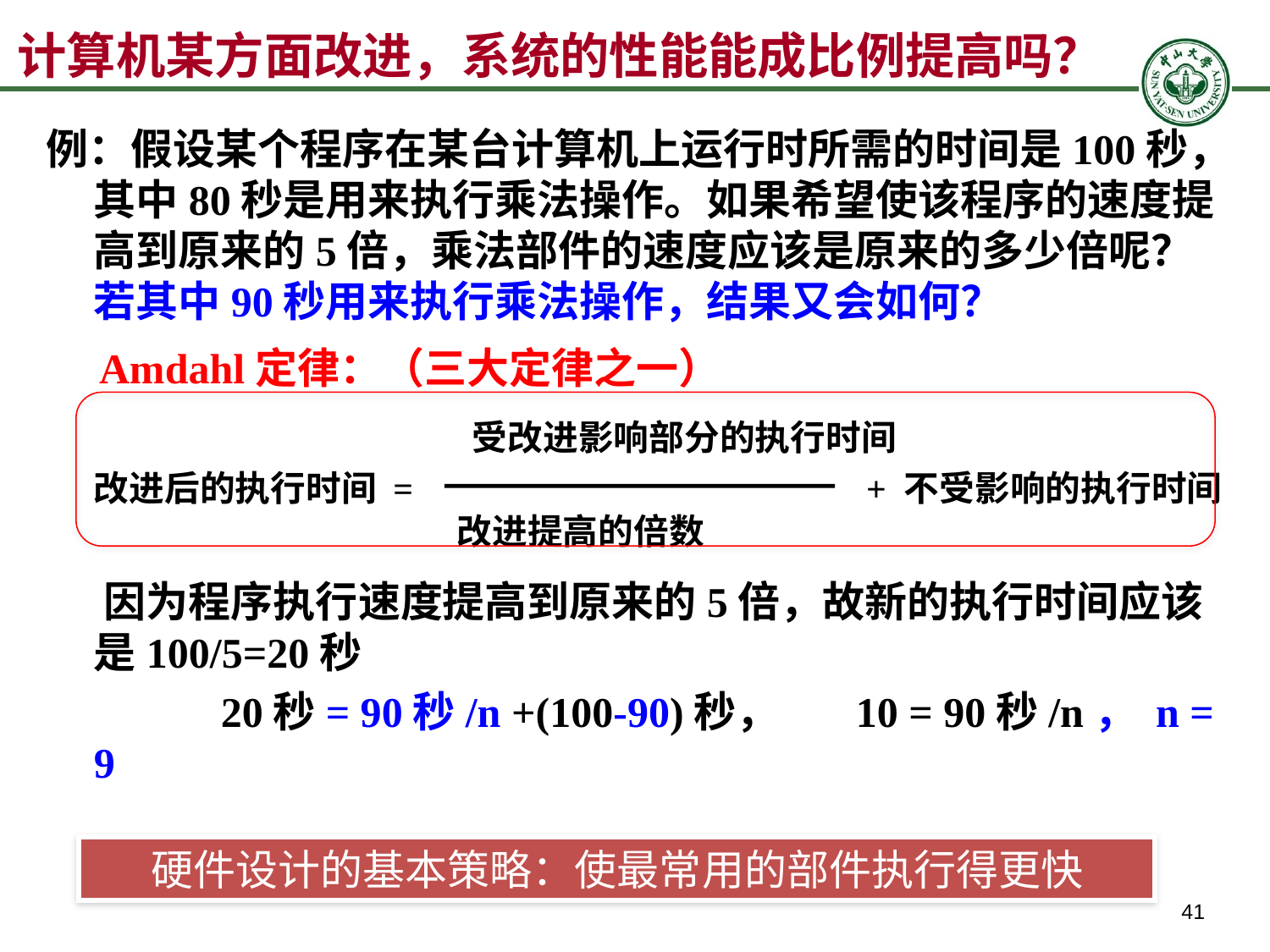

# 计算机某方面改进，系统的性能能成比例提高吗？
例：假设某个程序在某台计算机上运行时所需的时间是100秒，其中80秒是用来执行乘法操作。如果希望使该程序的速度提高到原来的5倍，乘法部件的速度应该是原来的多少倍呢？若其中90秒用来执行乘法操作，结果又会如何？
     Amdahl定律：（三大定律之一）
			            受改进影响部分的执行时间
	改进后的执行时间 =                                                   + 不受影响的执行时间
                                                  改进提高的倍数

     因为程序执行速度提高到原来的5倍，故新的执行时间应该是100/5=20秒
		20秒= 90秒/n +(100-90)秒，	10 = 90秒/n， n = 9
    乘法部件的速度需要达到原来的9倍.

硬件设计的基本策略：使最常用的部件执行得更快